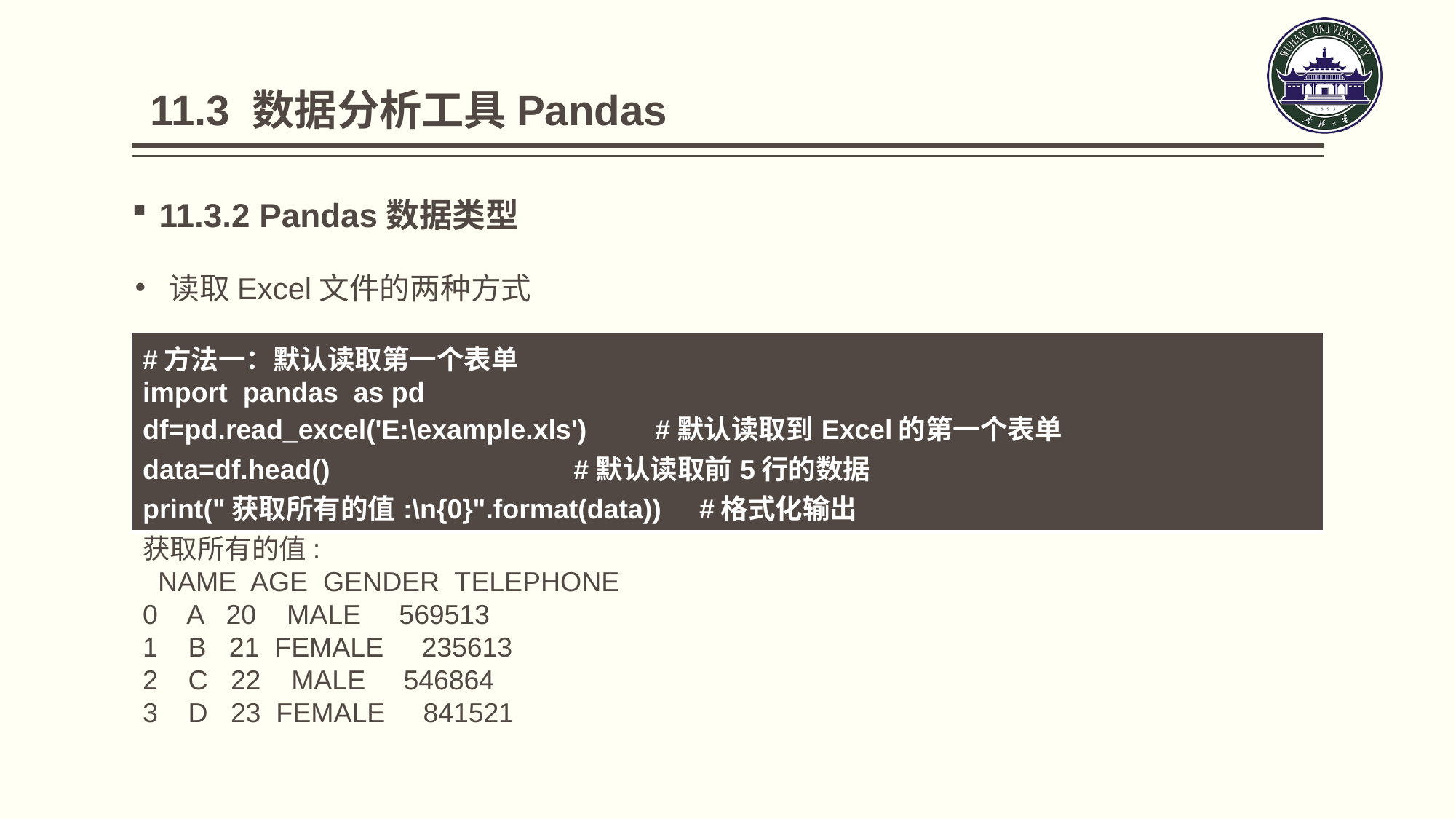

11.3 数据分析工具Pandas
11.3.2 Pandas数据类型

读取Excel文件的两种方式
| #方法一：默认读取第一个表单 import pandas as pd df=pd.read\_excel('E:\example.xls') #默认读取到Excel的第一个表单 data=df.head() #默认读取前5行的数据 print("获取所有的值:\n{0}".format(data)) #格式化输出 |
| --- |
获取所有的值:
  NAME  AGE  GENDER  TELEPHONE
0    A   20    MALE     569513
1    B   21  FEMALE     235613
2    C   22    MALE     546864
3    D   23  FEMALE     841521